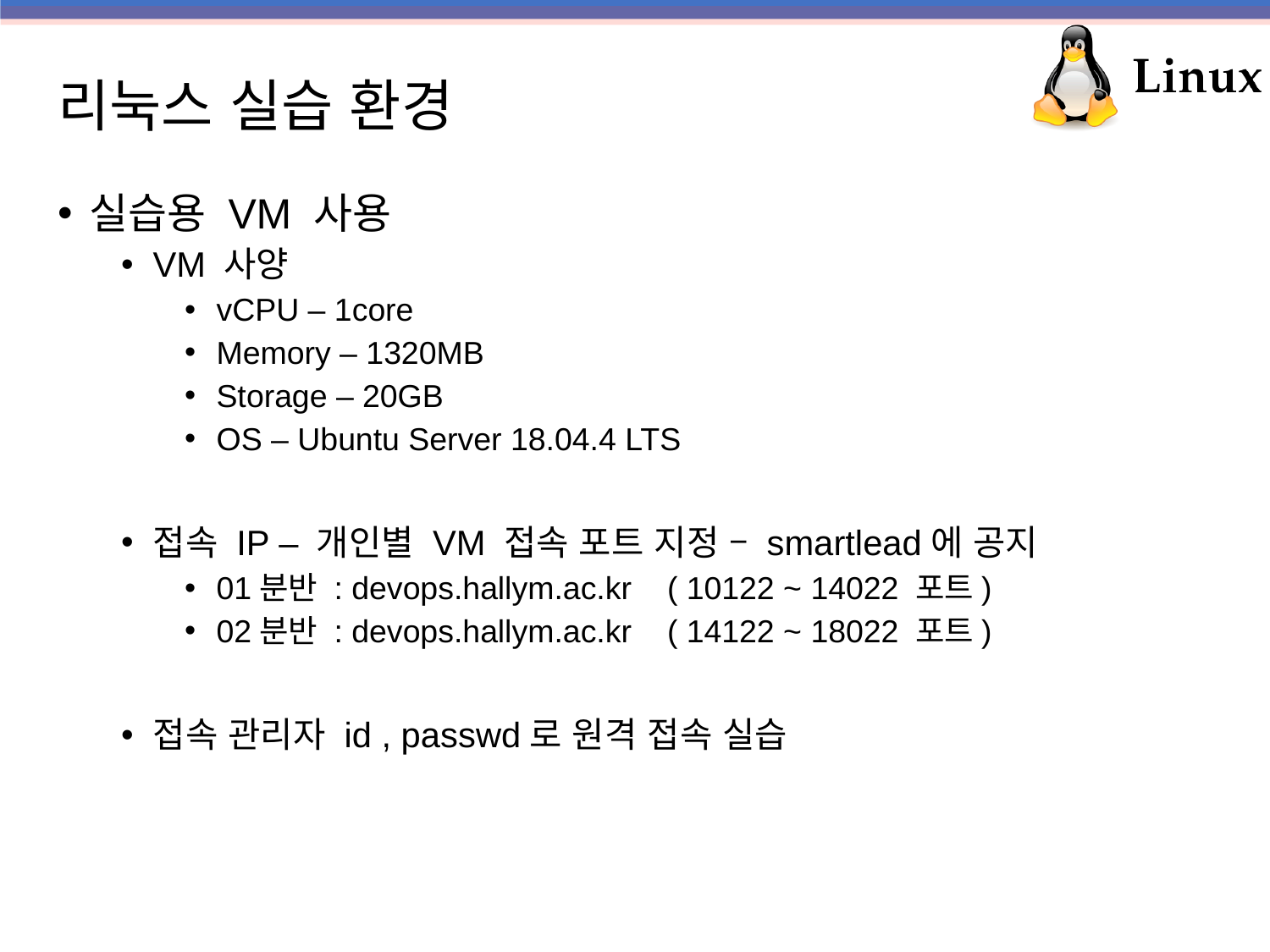

# 리눅스 실습 환경
실습용 VM 사용
VM 사양
vCPU – 1core
Memory – 1320MB
Storage – 20GB
OS – Ubuntu Server 18.04.4 LTS

접속 IP – 개인별 VM 접속 포트 지정 – smartlead에 공지
01분반 : devops.hallym.ac.kr    ( 10122 ~ 14022 포트)
02분반 : devops.hallym.ac.kr    ( 14122 ~ 18022 포트)

접속 관리자 id , passwd로 원격 접속 실습